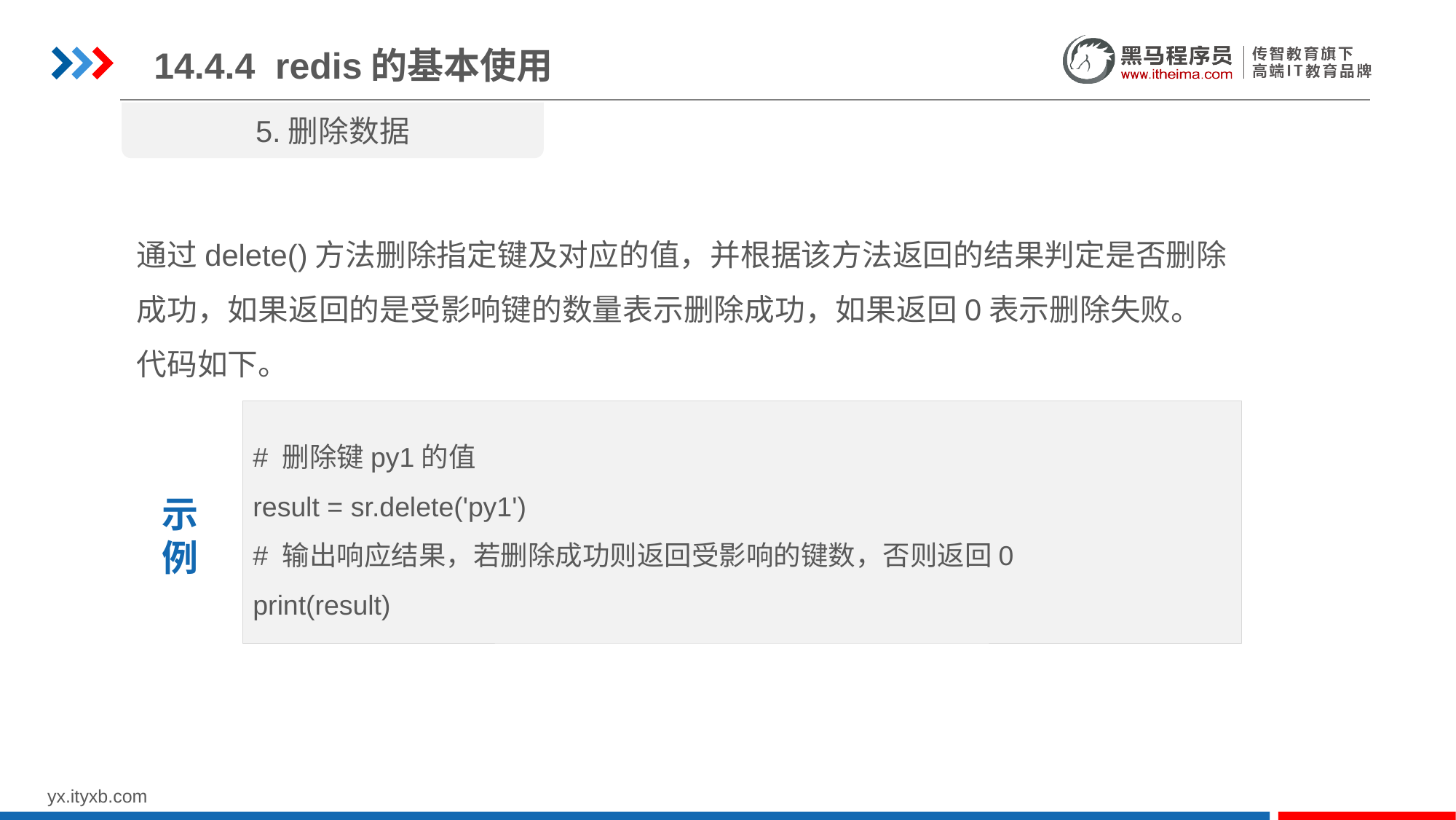

14.4.4  redis的基本使用

5.删除数据
通过delete()方法删除指定键及对应的值，并根据该方法返回的结果判定是否删除成功，如果返回的是受影响键的数量表示删除成功，如果返回0表示删除失败。代码如下。
# 删除键py1的值
result = sr.delete('py1')
# 输出响应结果，若删除成功则返回受影响的键数，否则返回0
print(result)
示
例